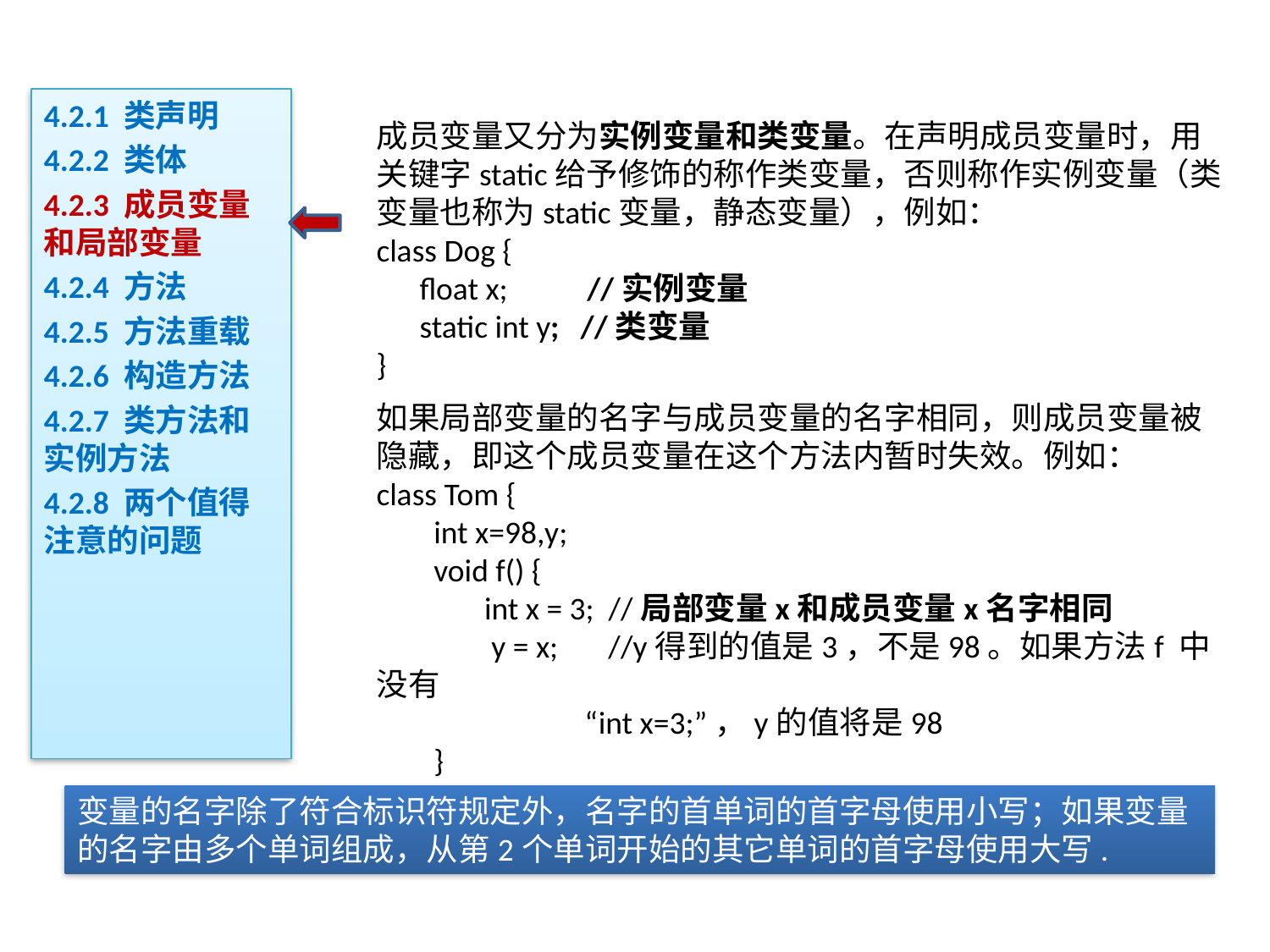

4.2.1 类声明
4.2.2 类体
4.2.3 成员变量和局部变量
4.2.4 方法
4.2.5 方法重载
4.2.6 构造方法
4.2.7 类方法和实例方法
4.2.8 两个值得注意的问题
# 4.2 类
成员变量又分为实例变量和类变量。在声明成员变量时，用关键字static给予修饰的称作类变量，否则称作实例变量（类变量也称为static变量，静态变量），例如：
class Dog {
      float x;           //实例变量
      static int y;   //类变量
}

如果局部变量的名字与成员变量的名字相同，则成员变量被隐藏，即这个成员变量在这个方法内暂时失效。例如：
class Tom {
        int x=98,y;
        void f() {
               int x = 3;  //局部变量x和成员变量x名字相同
                y = x;       //y得到的值是3，不是98。如果方法f 中没有
                             “int x=3;”，y的值将是98
        }
}
变量的名字除了符合标识符规定外，名字的首单词的首字母使用小写；如果变量的名字由多个单词组成，从第2个单词开始的其它单词的首字母使用大写.